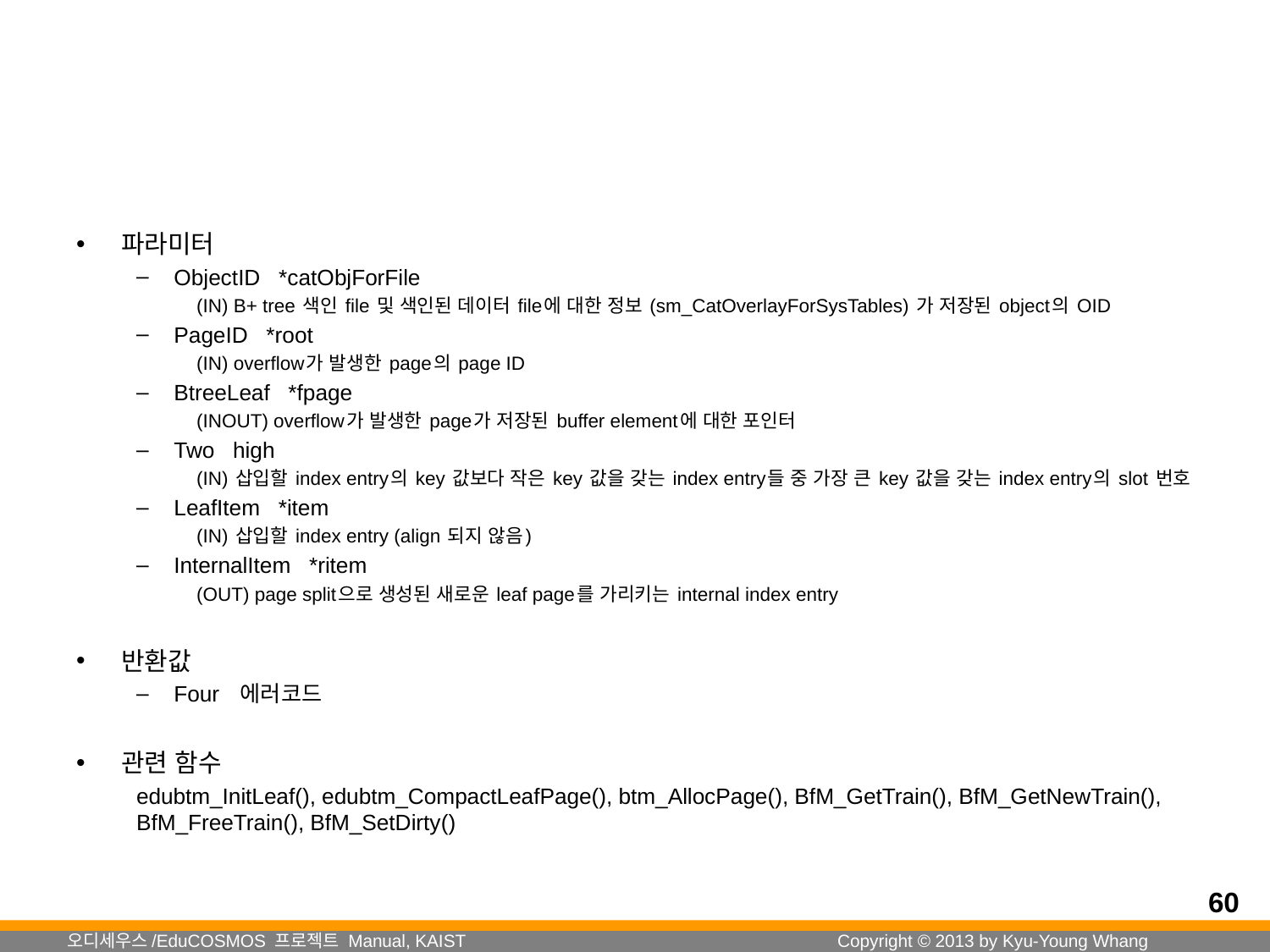

#
파라미터
ObjectID   *catObjForFile
(IN) B+ tree 색인 file 및 색인된 데이터 file에 대한 정보 (sm_CatOverlayForSysTables) 가 저장된 object의 OID
PageID   *root
(IN) overflow가 발생한 page의 page ID
BtreeLeaf   *fpage
(INOUT) overflow가 발생한 page가 저장된 buffer element에 대한 포인터
Two   high
(IN) 삽입할 index entry의 key 값보다 작은 key 값을 갖는 index entry들 중 가장 큰 key 값을 갖는 index entry의 slot 번호
LeafItem   *item
(IN) 삽입할 index entry (align 되지 않음)
InternalItem   *ritem
(OUT) page split으로 생성된 새로운 leaf page를 가리키는 internal index entry

반환값
Four   에러코드

관련 함수
edubtm_InitLeaf(), edubtm_CompactLeafPage(), btm_AllocPage(), BfM_GetTrain(), BfM_GetNewTrain(), BfM_FreeTrain(), BfM_SetDirty()